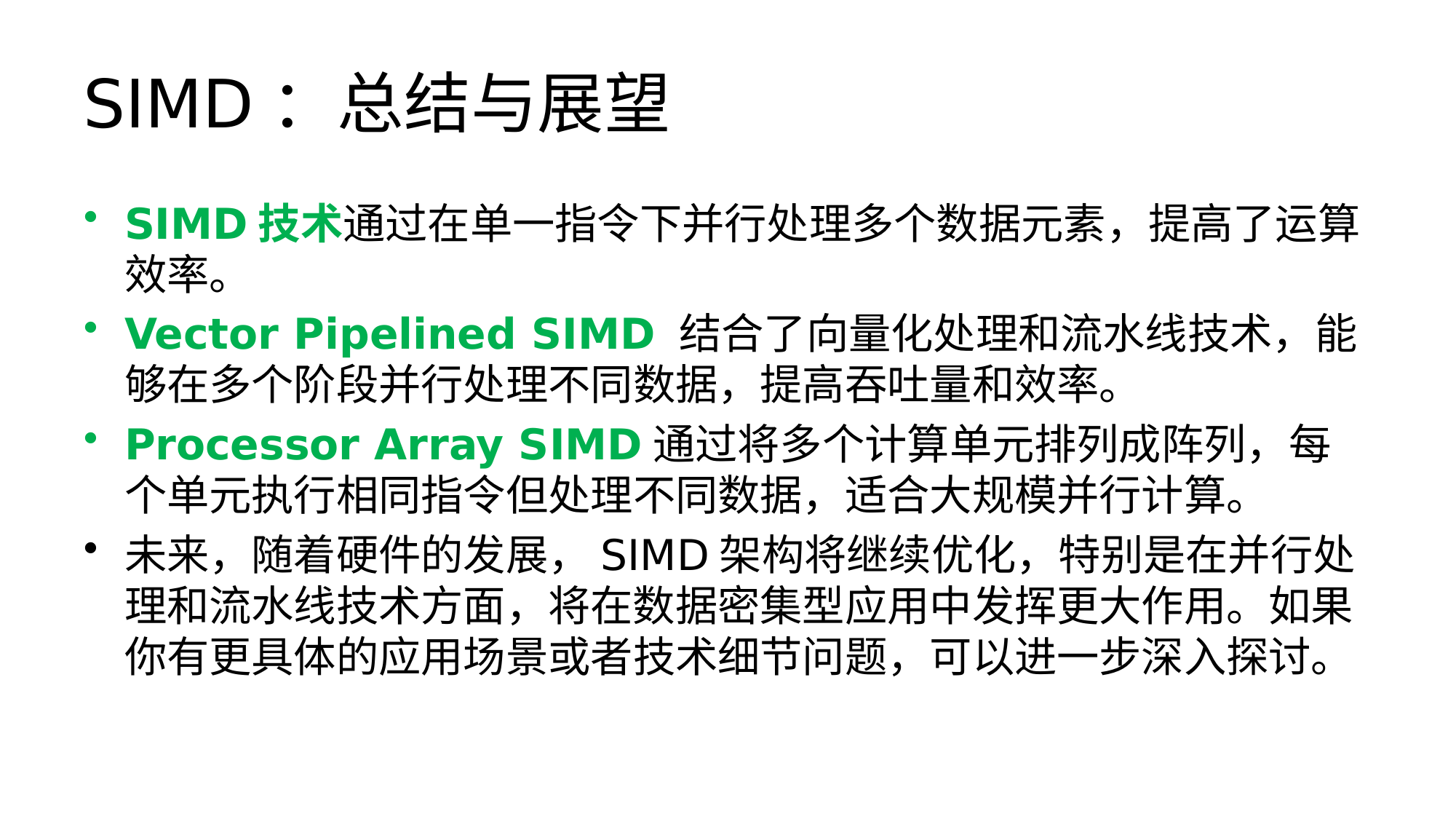

# SIMD：总结与展望
SIMD技术通过在单一指令下并行处理多个数据元素，提高了运算效率。
Vector Pipelined SIMD 结合了向量化处理和流水线技术，能够在多个阶段并行处理不同数据，提高吞吐量和效率。
Processor Array SIMD通过将多个计算单元排列成阵列，每个单元执行相同指令但处理不同数据，适合大规模并行计算。
未来，随着硬件的发展，SIMD架构将继续优化，特别是在并行处理和流水线技术方面，将在数据密集型应用中发挥更大作用。如果你有更具体的应用场景或者技术细节问题，可以进一步深入探讨。
21